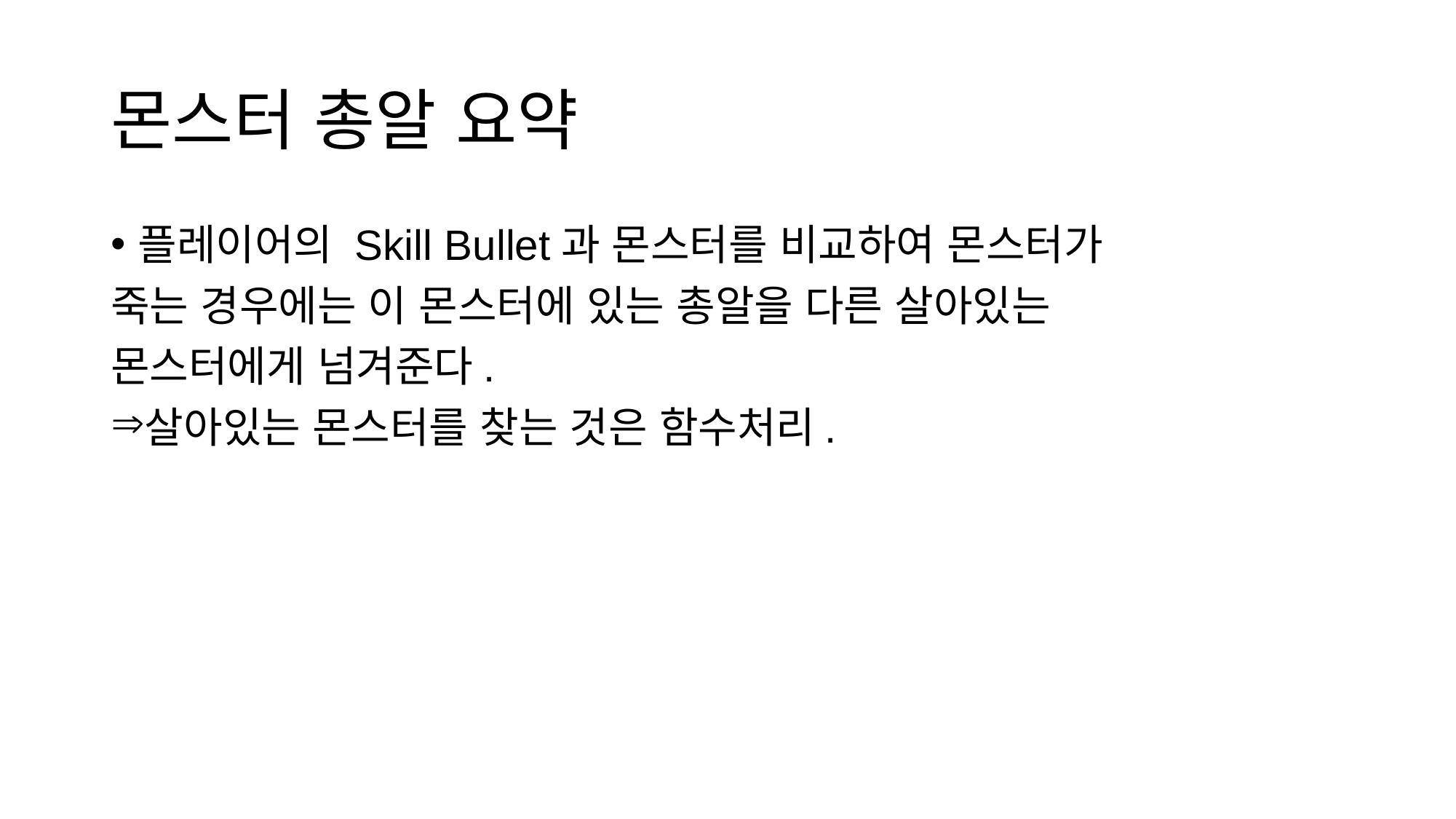

# 몬스터 총알 요약
플레이어의 Skill Bullet과 몬스터를 비교하여 몬스터가
죽는 경우에는 이 몬스터에 있는 총알을 다른 살아있는
몬스터에게 넘겨준다.
살아있는 몬스터를 찾는 것은 함수처리.